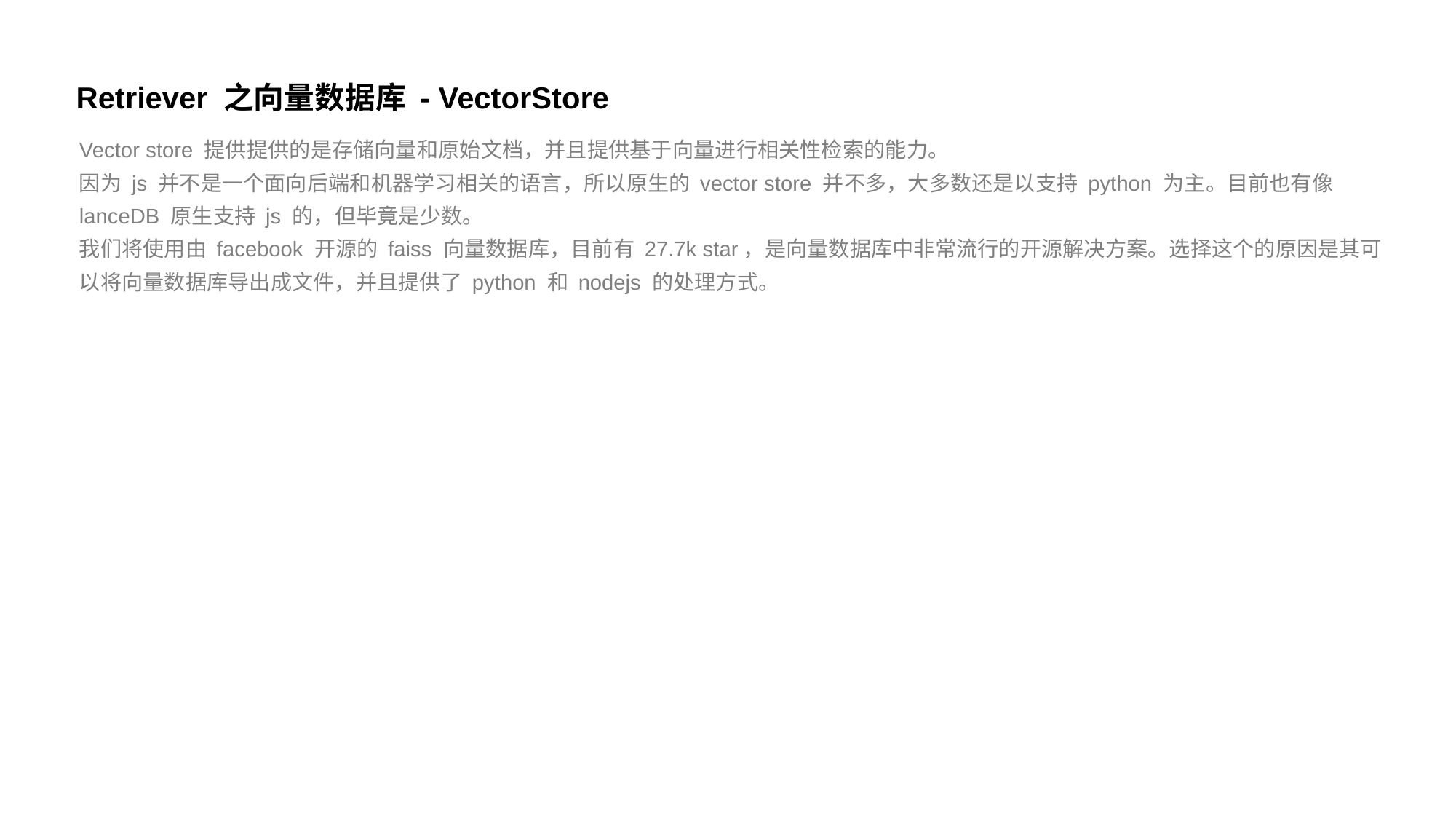

Retriever 之向量数据库 - VectorStore

Vector store 提供提供的是存储向量和原始文档，并且提供基于向量进行相关性检索的能力。
因为 js 并不是一个面向后端和机器学习相关的语言，所以原生的 vector store 并不多，大多数还是以支持 python 为主。目前也有像 lanceDB 原生支持 js 的，但毕竟是少数。
我们将使用由 facebook 开源的 faiss 向量数据库，目前有 27.7k star，是向量数据库中非常流行的开源解决方案。选择这个的原因是其可以将向量数据库导出成文件，并且提供了 python 和 nodejs 的处理方式。